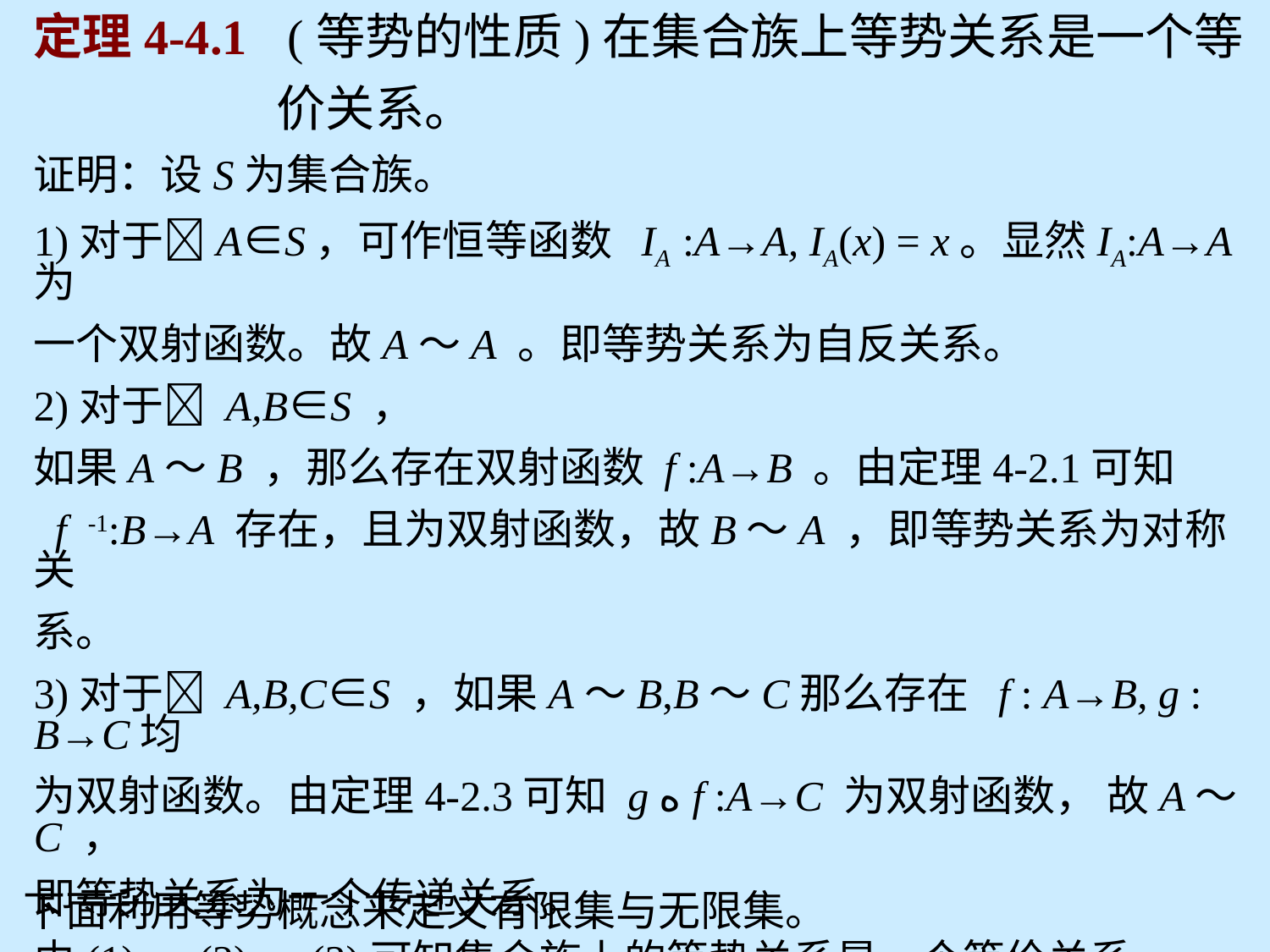

定理4-4.1	(等势的性质)在集合族上等势关系是一个等
                     价关系。
证明：设S为集合族。
1)对于∀A∈S，可作恒等函数  IA  :A→A, IA(x) = x。显然IA:A→A 为
一个双射函数。故A～A 。即等势关系为自反关系。
2)对于∀ A,B∈S ，
如果A～B ，那么存在双射函数 f :A→B 。由定理4-2.1可知
  f  -1:B→A 存在，且为双射函数，故B～A ，即等势关系为对称关
系。
3)对于∀ A,B,C∈S ，如果A～B,B～C那么存在  f : A→B, g : B→C均
为双射函数。由定理4-2.3可知 g ه f :A→C 为双射函数， 故A～C ，
即等势关系为一个传递关系。
由(1)、(2)、(3)可知集合族上的等势关系是一个等价关系。     ＃

下面利用等势概念来定义有限集与无限集。